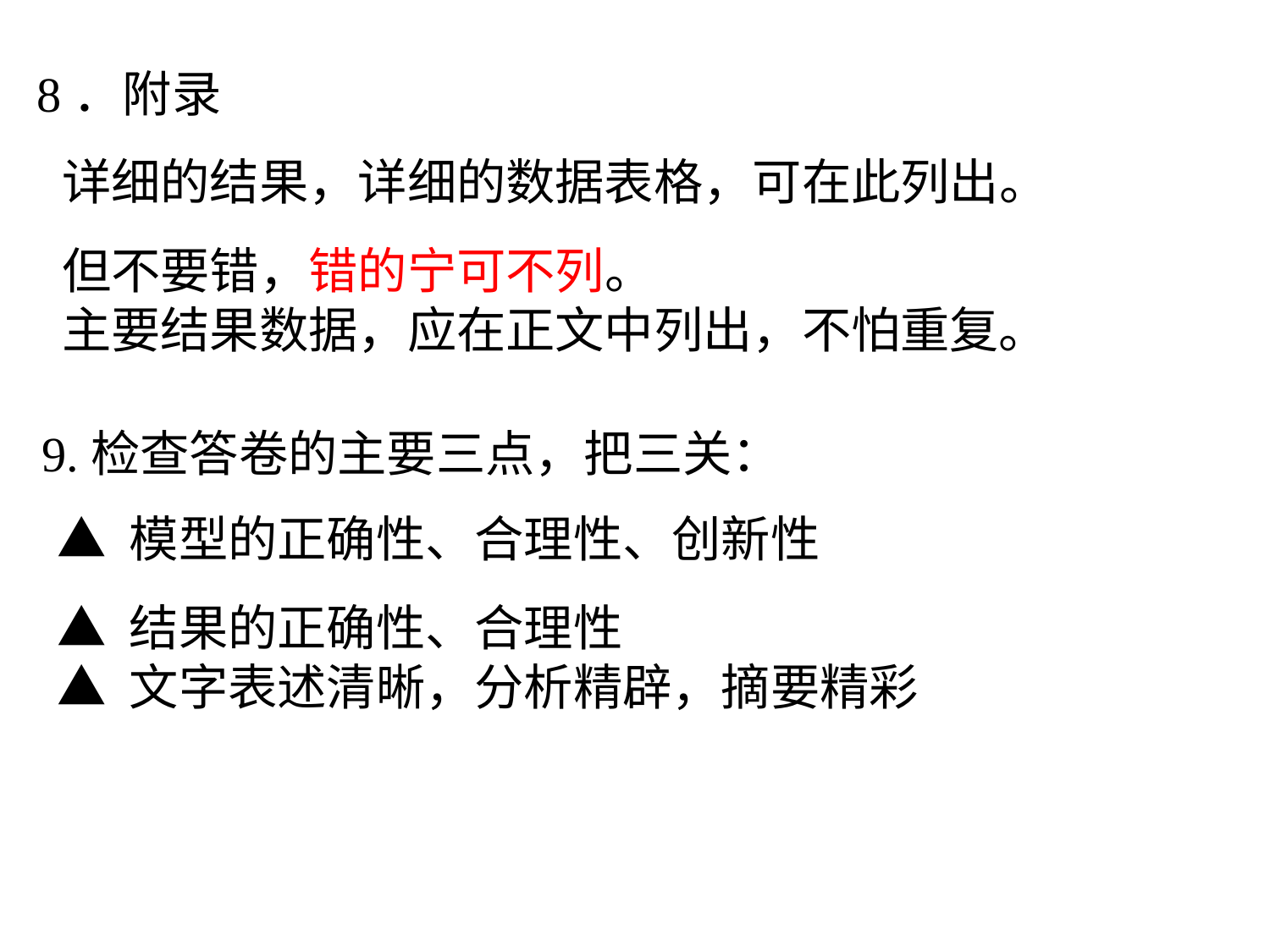

8．附录
详细的结果，详细的数据表格，可在此列出。
但不要错，错的宁可不列。
主要结果数据，应在正文中列出，不怕重复。
9.检查答卷的主要三点，把三关：
▲ 模型的正确性、合理性、创新性
▲ 结果的正确性、合理性
▲ 文字表述清晰，分析精辟，摘要精彩